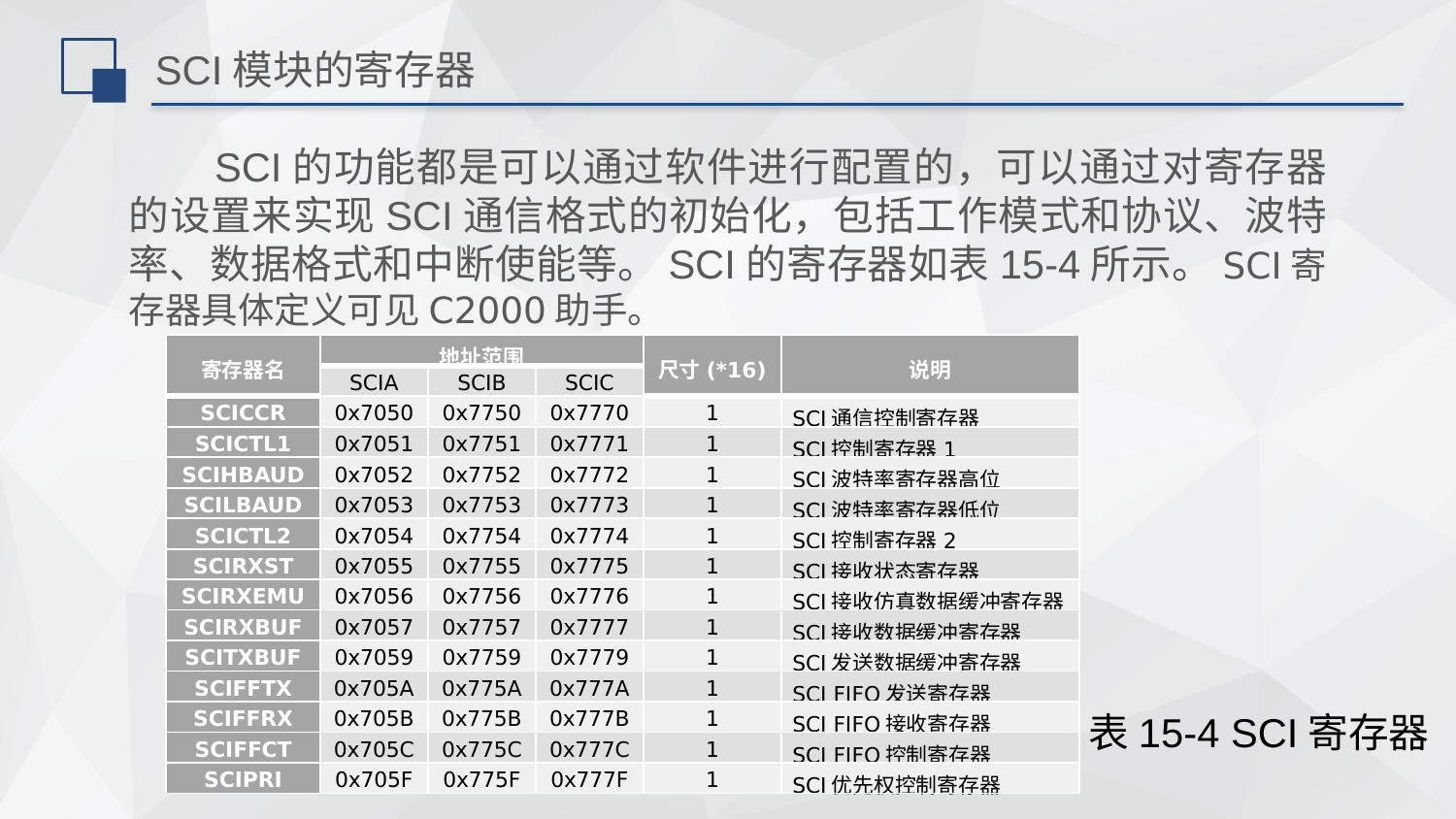

# SCI模块的寄存器
SCI的功能都是可以通过软件进行配置的，可以通过对寄存器的设置来实现SCI通信格式的初始化，包括工作模式和协议、波特率、数据格式和中断使能等。SCI的寄存器如表15-4所示。SCI寄存器具体定义可见C2000助手。
| 寄存器名 | 地址范围 |  |  | 尺寸(\*16) | 说明 |
| --- | --- | --- | --- | --- | --- |
|  | SCIA | SCIB | SCIC |  |  |
| SCICCR | 0x7050 | 0x7750 | 0x7770 | 1 | SCI通信控制寄存器 |
| SCICTL1 | 0x7051 | 0x7751 | 0x7771 | 1 | SCI控制寄存器1 |
| SCIHBAUD | 0x7052 | 0x7752 | 0x7772 | 1 | SCI波特率寄存器高位 |
| SCILBAUD | 0x7053 | 0x7753 | 0x7773 | 1 | SCI波特率寄存器低位 |
| SCICTL2 | 0x7054 | 0x7754 | 0x7774 | 1 | SCI控制寄存器2 |
| SCIRXST | 0x7055 | 0x7755 | 0x7775 | 1 | SCI接收状态寄存器 |
| SCIRXEMU | 0x7056 | 0x7756 | 0x7776 | 1 | SCI接收仿真数据缓冲寄存器 |
| SCIRXBUF | 0x7057 | 0x7757 | 0x7777 | 1 | SCI接收数据缓冲寄存器 |
| SCITXBUF | 0x7059 | 0x7759 | 0x7779 | 1 | SCI发送数据缓冲寄存器 |
| SCIFFTX | 0x705A | 0x775A | 0x777A | 1 | SCI FIFO发送寄存器 |
| SCIFFRX | 0x705B | 0x775B | 0x777B | 1 | SCI FIFO接收寄存器 |
| SCIFFCT | 0x705C | 0x775C | 0x777C | 1 | SCI FIFO控制寄存器 |
| SCIPRI | 0x705F | 0x775F | 0x777F | 1 | SCI优先权控制寄存器 |
表15-4 SCI寄存器